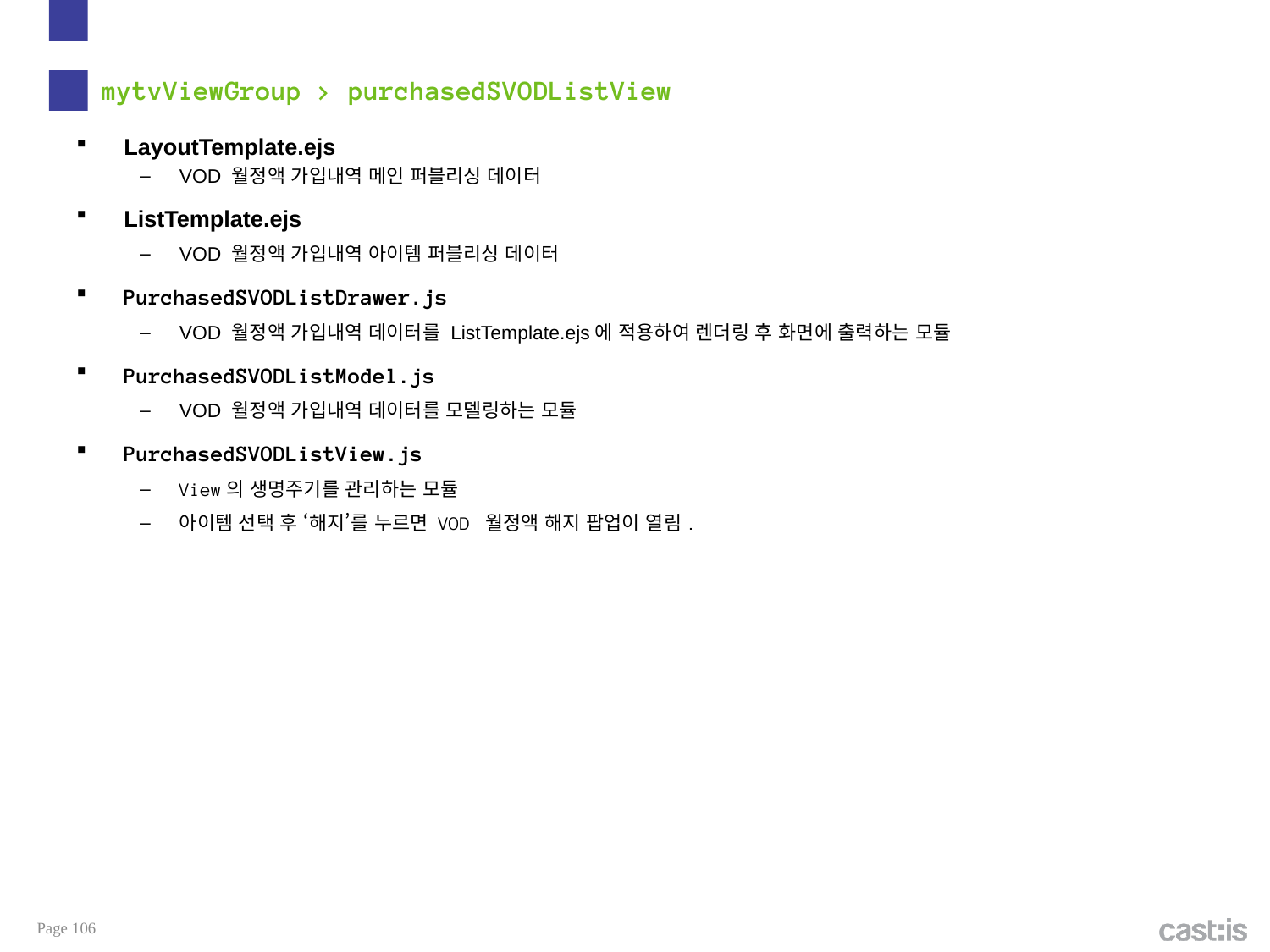

# mytvViewGroup > purchasedSVODListView
LayoutTemplate.ejs
VOD 월정액 가입내역 메인 퍼블리싱 데이터

ListTemplate.ejs
VOD 월정액 가입내역 아이템 퍼블리싱 데이터

PurchasedSVODListDrawer.js
VOD 월정액 가입내역 데이터를 ListTemplate.ejs에 적용하여 렌더링 후 화면에 출력하는 모듈

PurchasedSVODListModel.js
VOD 월정액 가입내역 데이터를 모델링하는 모듈

PurchasedSVODListView.js
View의 생명주기를 관리하는 모듈
아이템 선택 후 ‘해지’를 누르면 VOD 월정액 해지 팝업이 열림.

Page 106